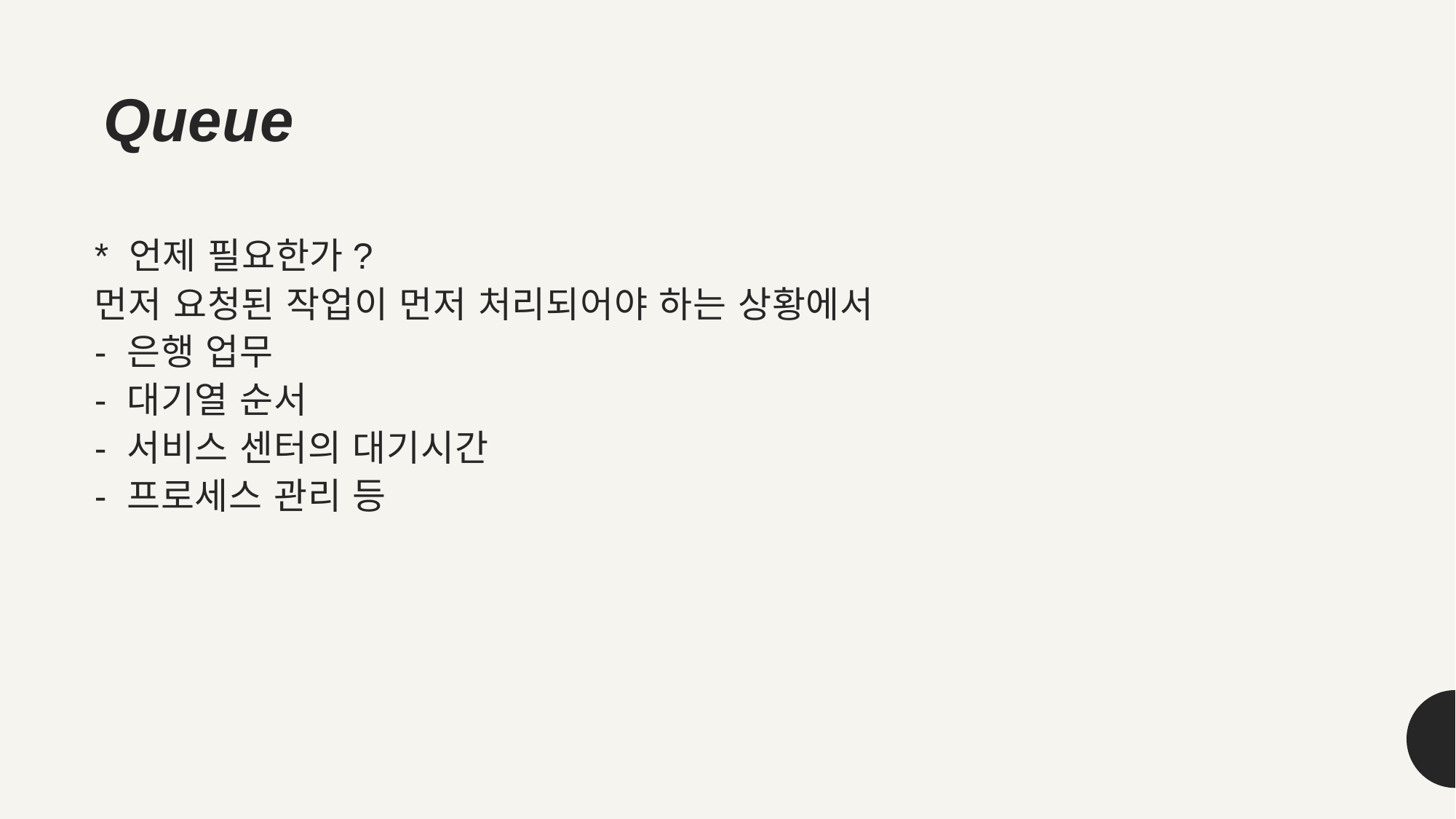

Queue
# * 언제 필요한가? 먼저 요청된 작업이 먼저 처리되어야 하는 상황에서 - 은행 업무 - 대기열 순서 - 서비스 센터의 대기시간 - 프로세스 관리 등